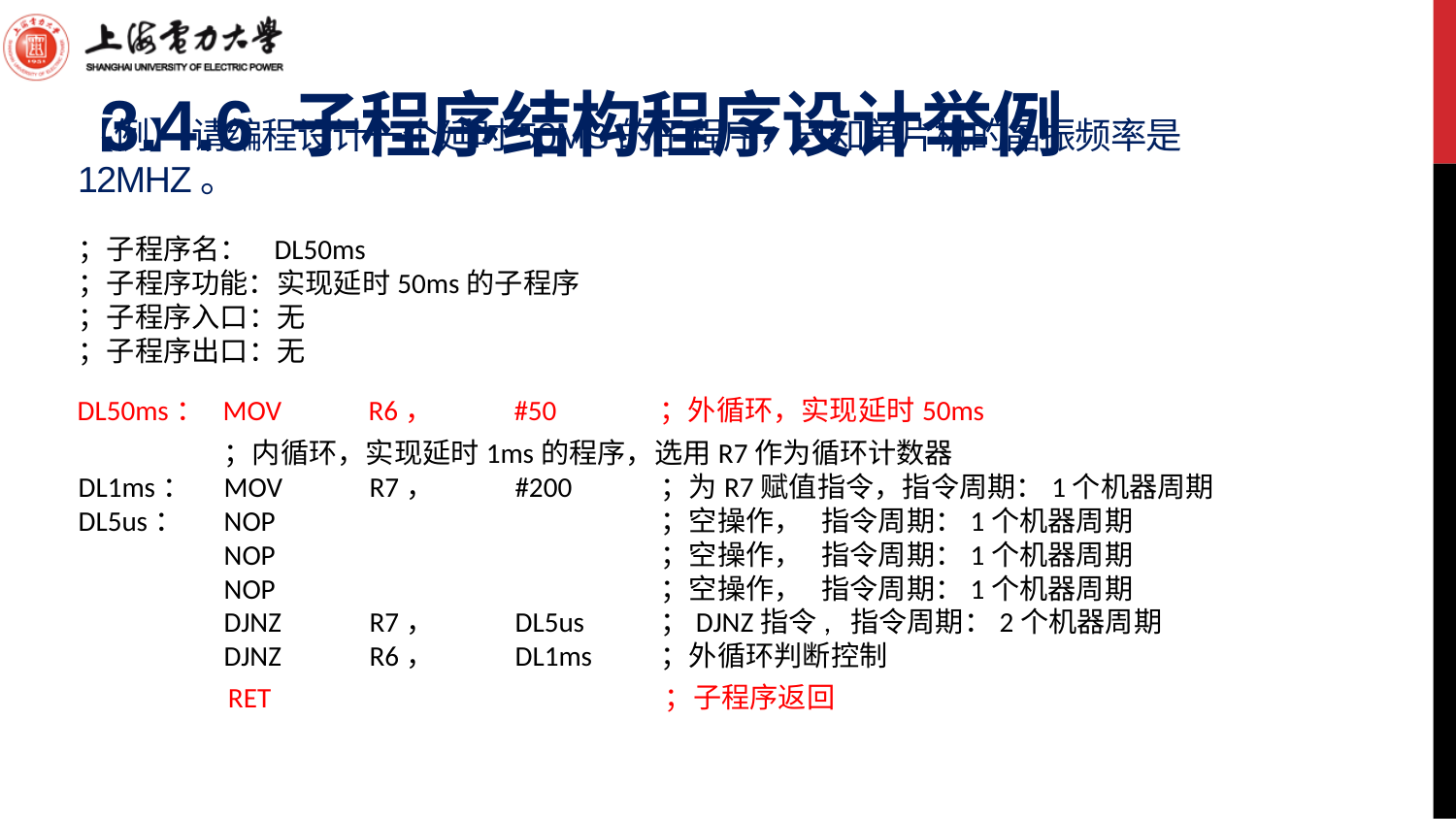

3.4.6 子程序结构程序设计举例
# 【例】 请编程设计一个延时50ms的子程序，已知单片机的晶振频率是12MHz。
；子程序名：   DL50ms
；子程序功能：实现延时50ms的子程序
；子程序入口：无
；子程序出口：无

	；内循环，实现延时1ms的程序，选用R7作为循环计数器
DL1ms：	MOV 	R7，	#200	；为R7赋值指令，指令周期：1个机器周期
DL5us：	NOP			；空操作，   指令周期：1个机器周期
	NOP			；空操作，   指令周期：1个机器周期
	NOP			；空操作，   指令周期：1个机器周期
	DJNZ	R7，	DL5us	；DJNZ指令,  指令周期：2个机器周期
	DJNZ	R6，	DL1ms	；外循环判断控制
DL50ms：	MOV 	R6，	#50	；外循环，实现延时50ms
RET		  	；子程序返回